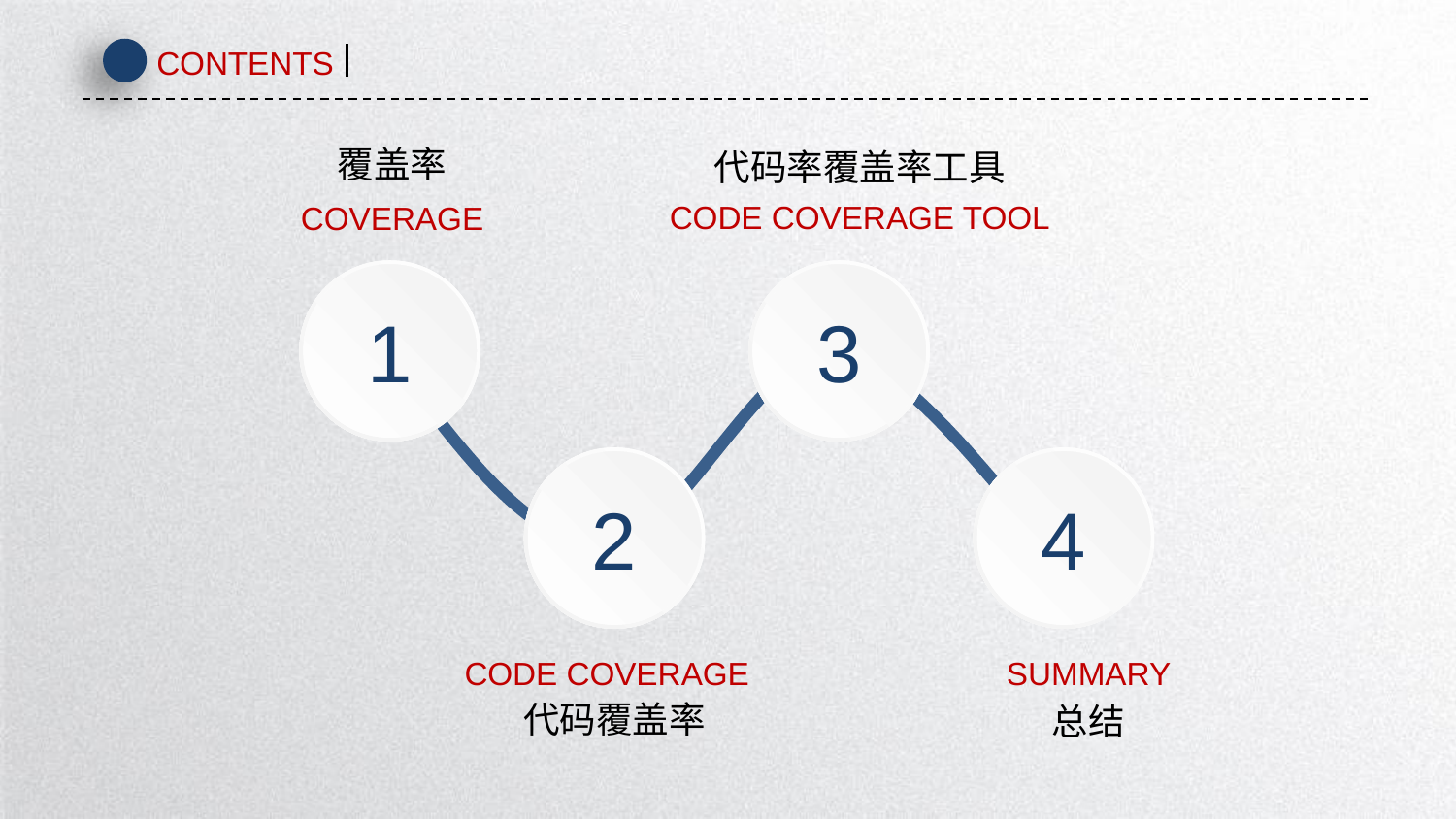

CONTENTS

覆盖率
代码率覆盖率工具
CODE COVERAGE TOOL
COVERAGE

1

3

2

4
CODE COVERAGE

SUMMARY
代码覆盖率
总结
延时符